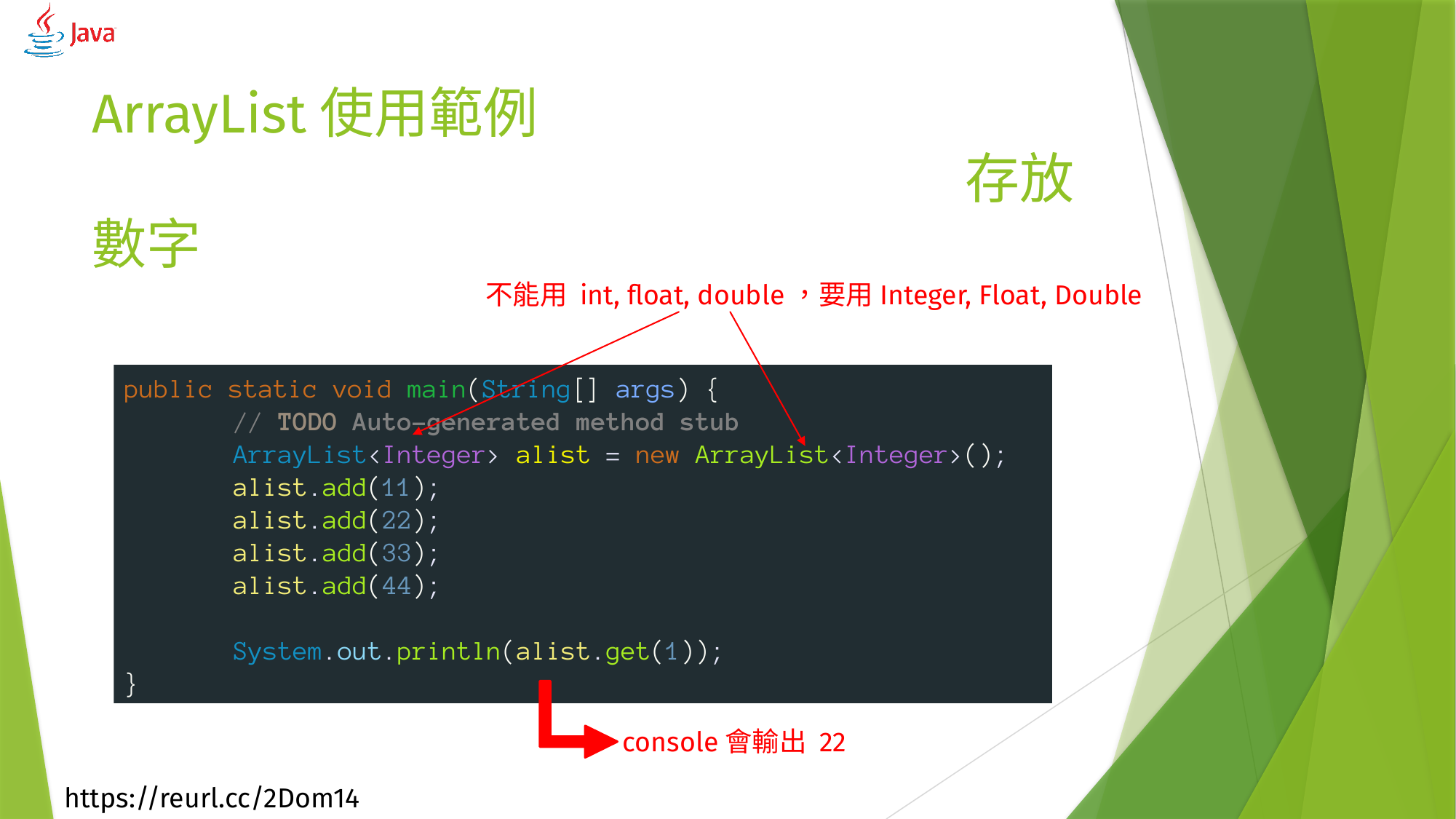

# ArrayList使用範例 存放數字

不能用 int, float, double，要用Integer, Float, Double
public static void main(String[] args) {
	// TODO Auto-generated method stub
	ArrayList<Integer> alist = new ArrayList<Integer>();
	alist.add(11);
	alist.add(22);
	alist.add(33);
	alist.add(44);

	System.out.println(alist.get(1));
}

console會輸出 22